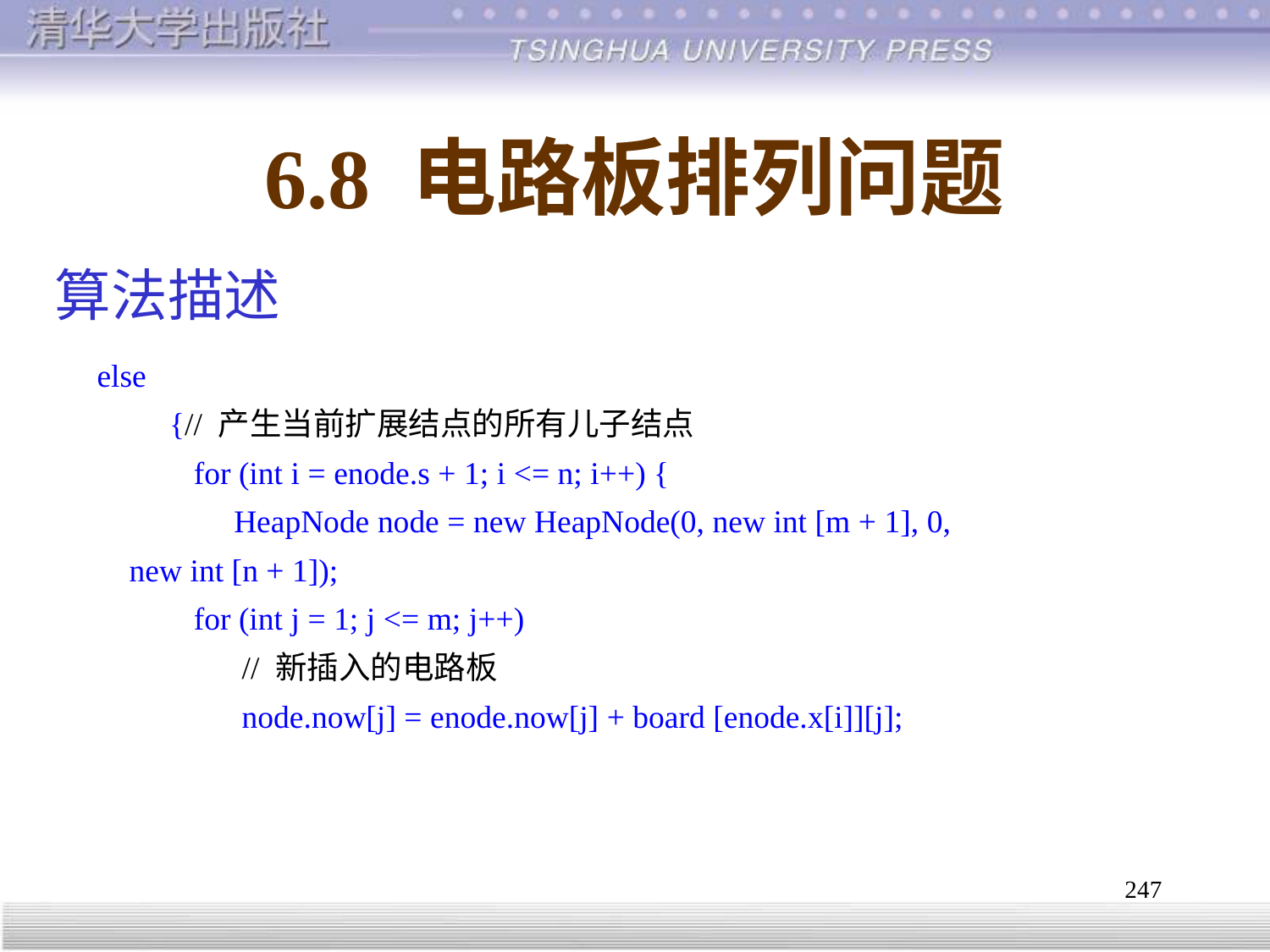

# 6.8 电路板排列问题
算法描述
else
         {// 产生当前扩展结点的所有儿子结点
            for (int i = enode.s + 1; i <= n; i++) {
                 HeapNode node = new HeapNode(0, new int [m + 1], 0,
    new int [n + 1]);
            for (int j = 1; j <= m; j++)
                  // 新插入的电路板
                  node.now[j] = enode.now[j] + board [enode.x[i]][j];
247